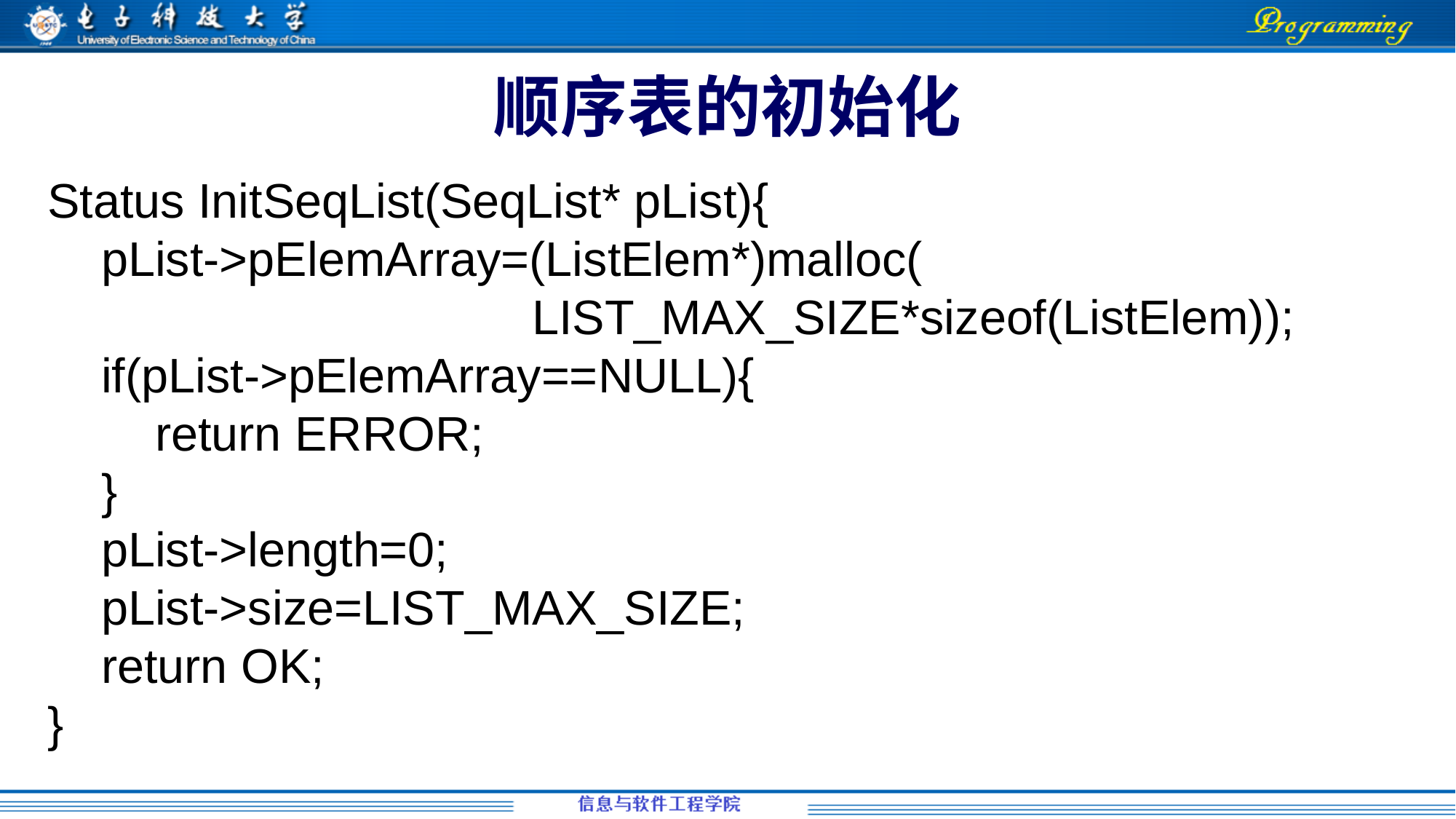

# 顺序表的初始化
Status InitSeqList(SeqList* pList){
    pList->pElemArray=(ListElem*)malloc(
                                    LIST_MAX_SIZE*sizeof(ListElem));
    if(pList->pElemArray==NULL){
        return ERROR;
    }
    pList->length=0;
    pList->size=LIST_MAX_SIZE;
    return OK;
}